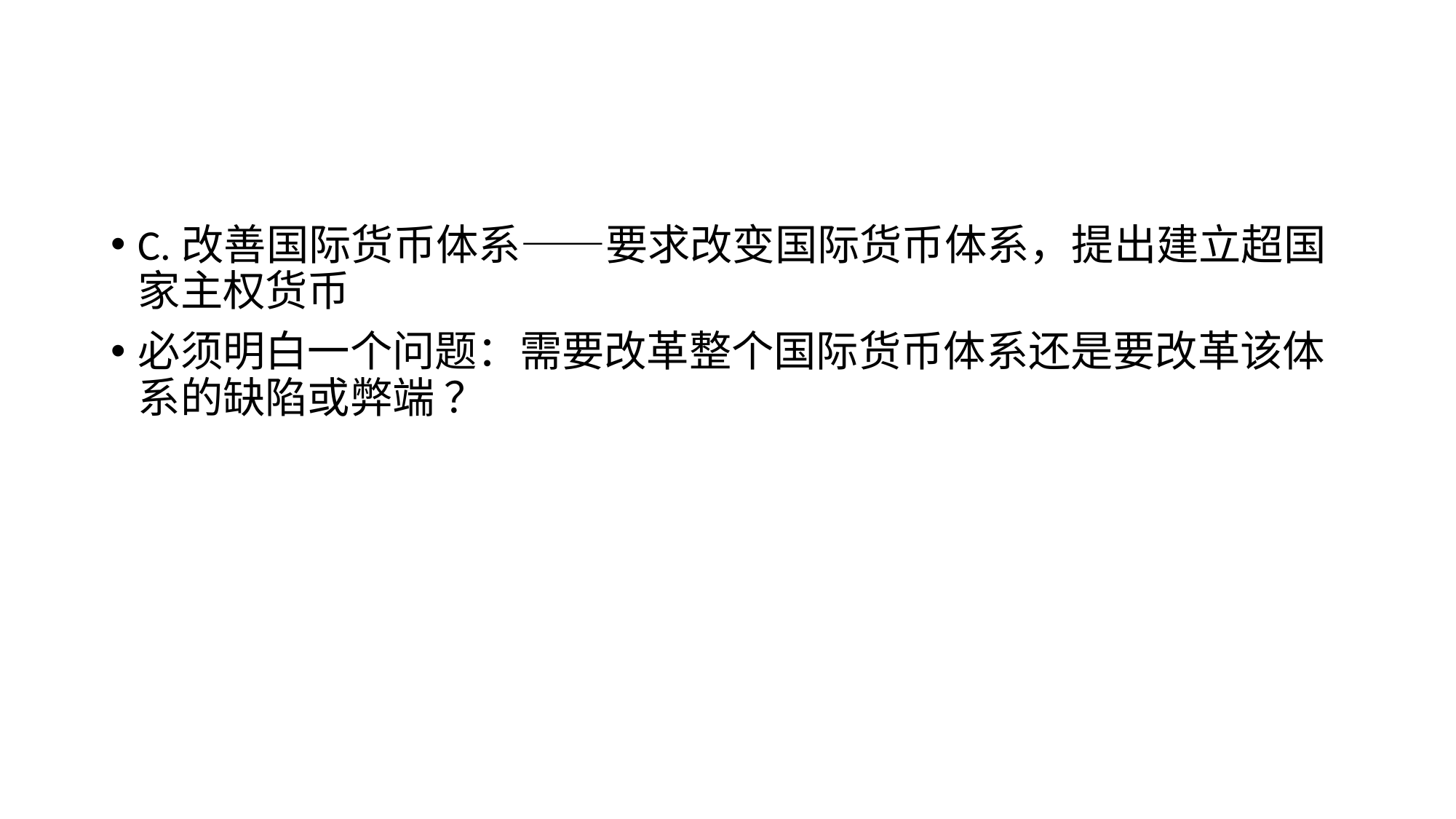

C.改善国际货币体系——要求改变国际货币体系，提出建立超国家主权货币
必须明白一个问题：需要改革整个国际货币体系还是要改革该体系的缺陷或弊端 ？